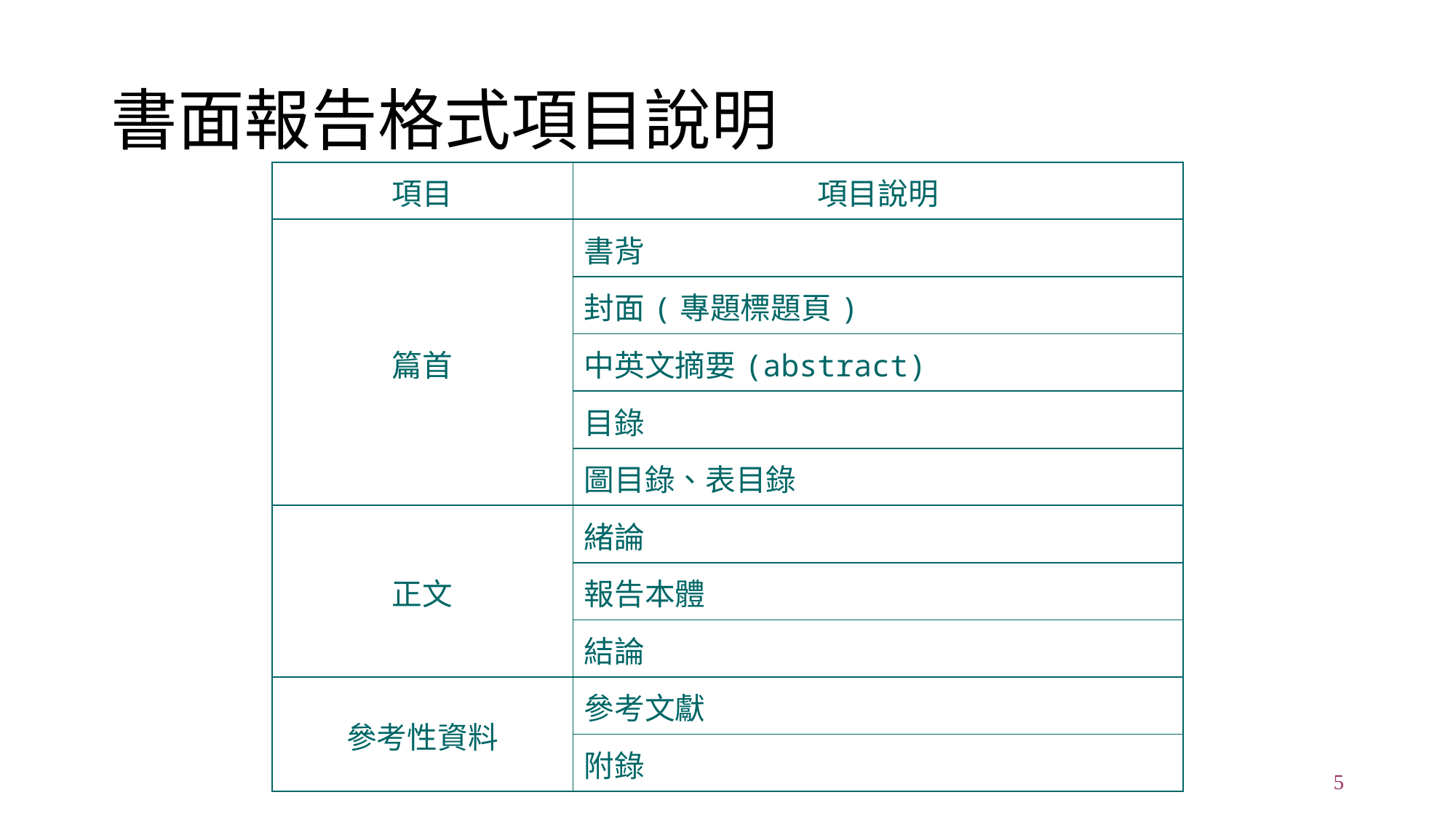

# 書面報告格式項目說明
| 項目 | 項目說明 |
| --- | --- |
| 篇首 | 書背 |
|  | 封面(專題標題頁) |
|  | 中英文摘要(abstract) |
|  | 目錄 |
|  | 圖目錄、表目錄 |
| 正文 | 緒論 |
|  | 報告本體 |
|  | 結論 |
| 參考性資料 | 參考文獻 |
|  | 附錄 |
5